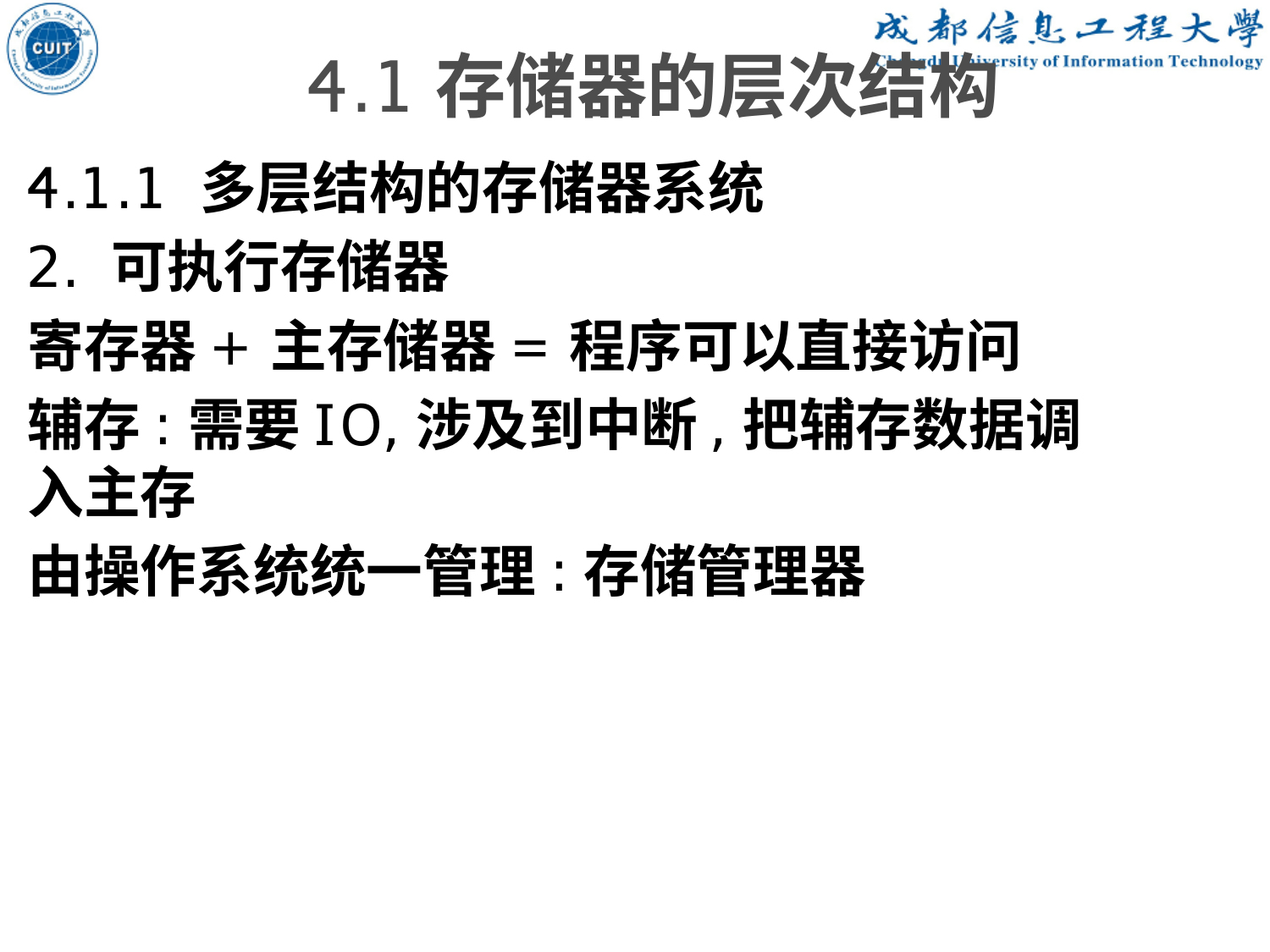

4.1存储器的层次结构
4.1.1 多层结构的存储器系统
2. 可执行存储器
寄存器+主存储器=程序可以直接访问
辅存:需要IO,涉及到中断,把辅存数据调入主存
由操作系统统一管理:存储管理器